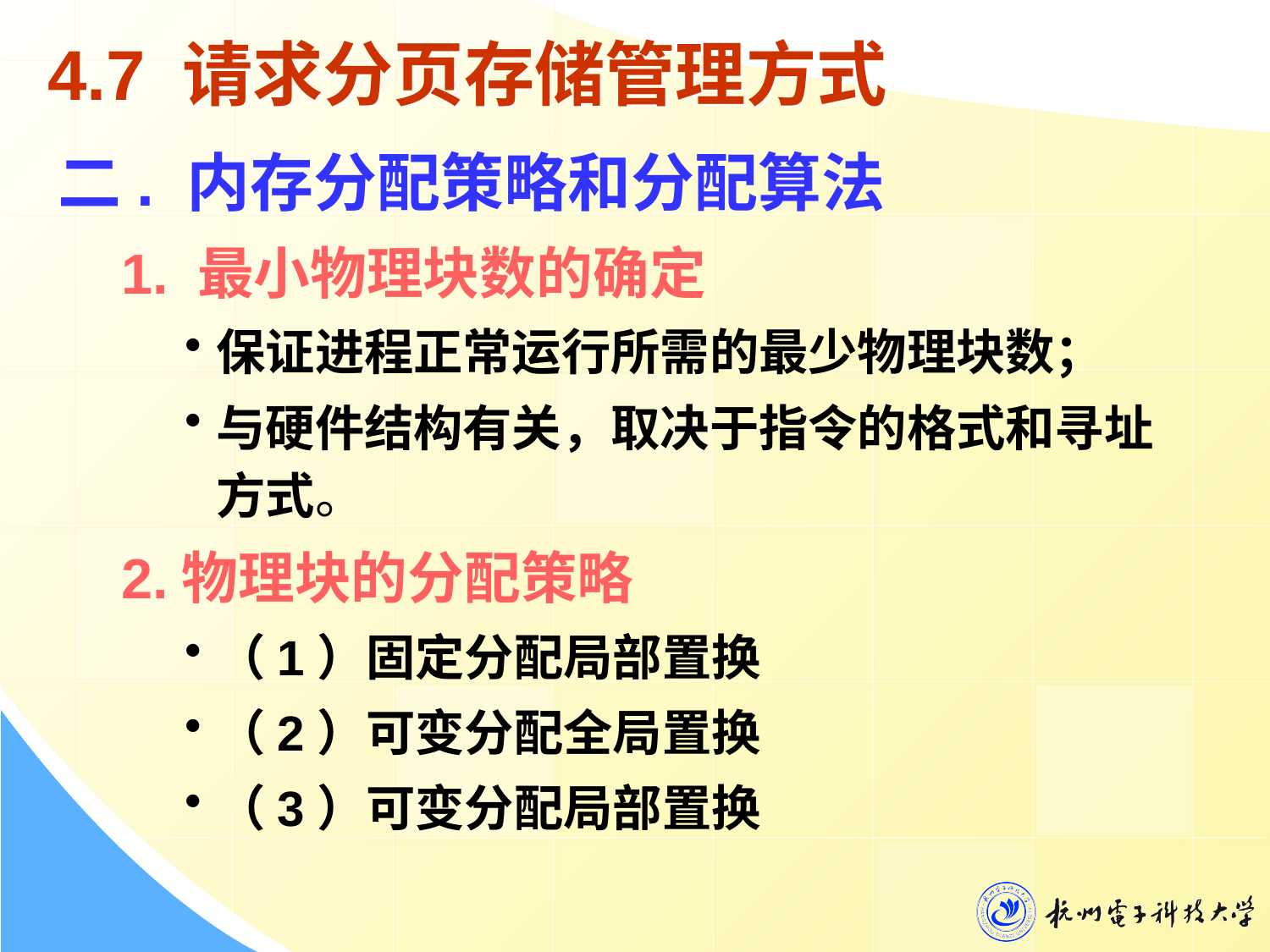

# 4.7 请求分页存储管理方式
二. 内存分配策略和分配算法
1. 最小物理块数的确定
保证进程正常运行所需的最少物理块数；
与硬件结构有关，取决于指令的格式和寻址方式。
2.物理块的分配策略
（1）固定分配局部置换
（2）可变分配全局置换
（3）可变分配局部置换